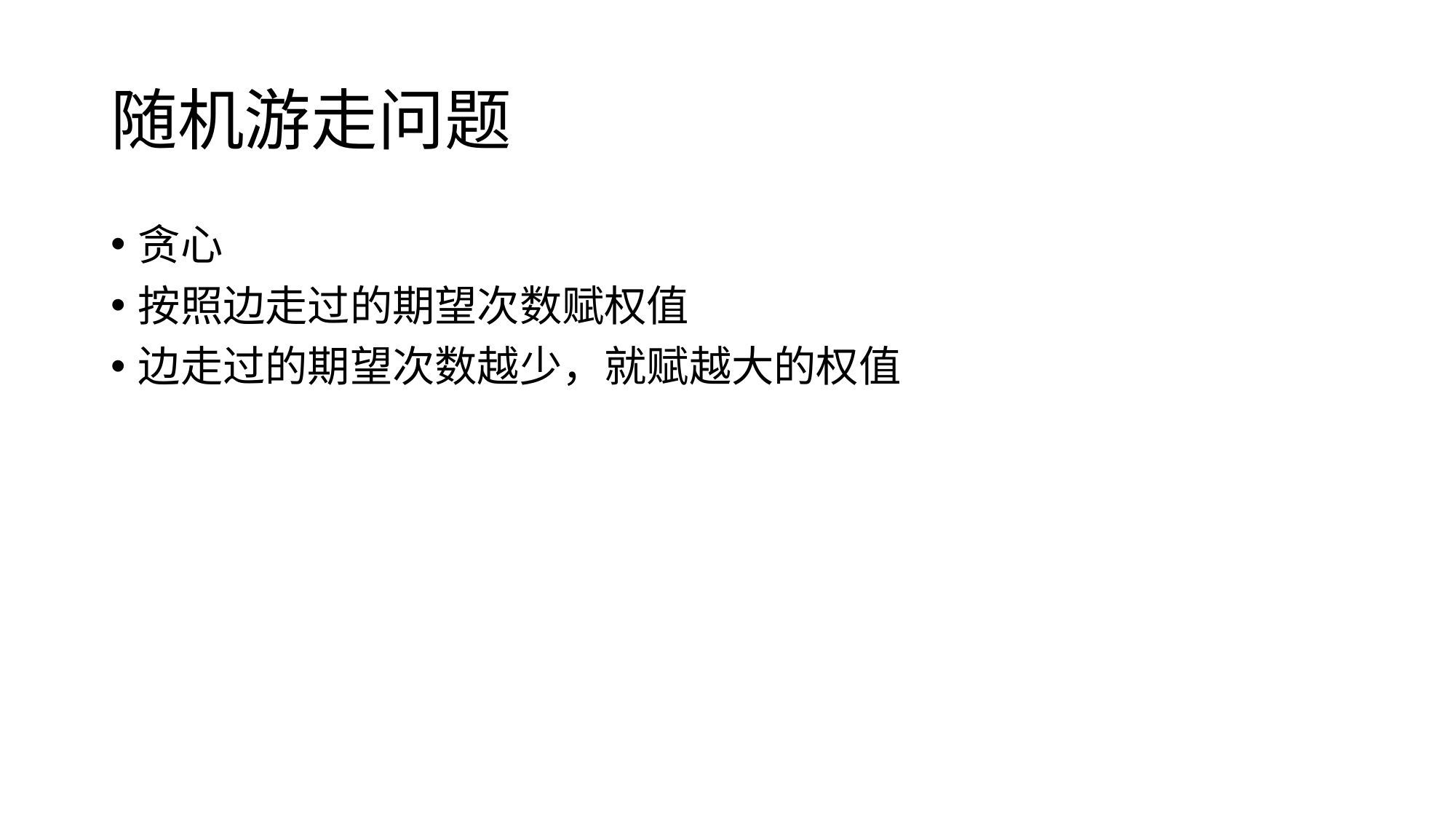

# 随机游走问题
贪心
按照边走过的期望次数赋权值
边走过的期望次数越少，就赋越大的权值